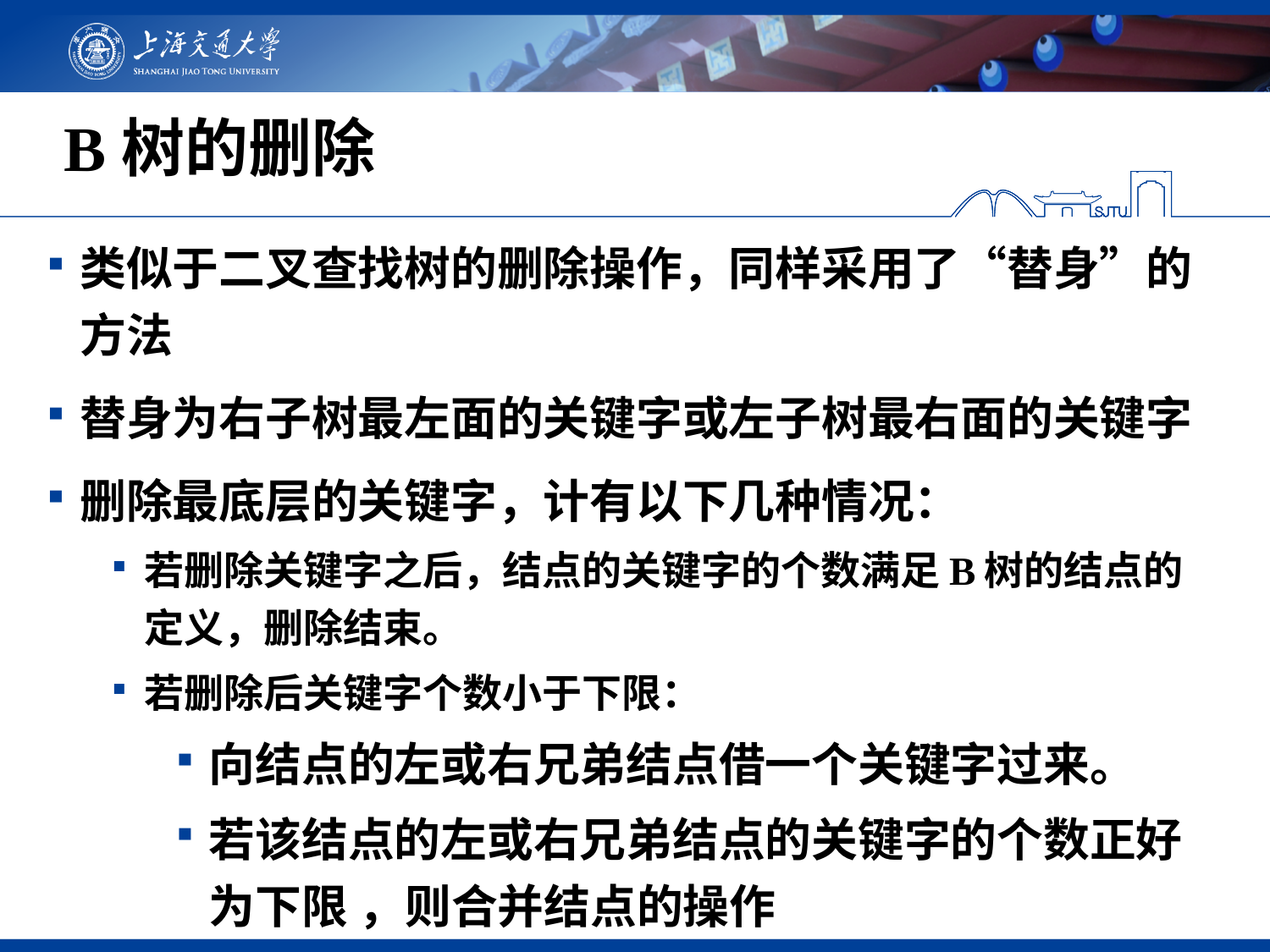

# B树的删除
类似于二叉查找树的删除操作，同样采用了“替身”的方法
替身为右子树最左面的关键字或左子树最右面的关键字
删除最底层的关键字，计有以下几种情况：
若删除关键字之后，结点的关键字的个数满足B树的结点的定义，删除结束。
若删除后关键字个数小于下限：
向结点的左或右兄弟结点借一个关键字过来。
若该结点的左或右兄弟结点的关键字的个数正好为下限 ，则合并结点的操作